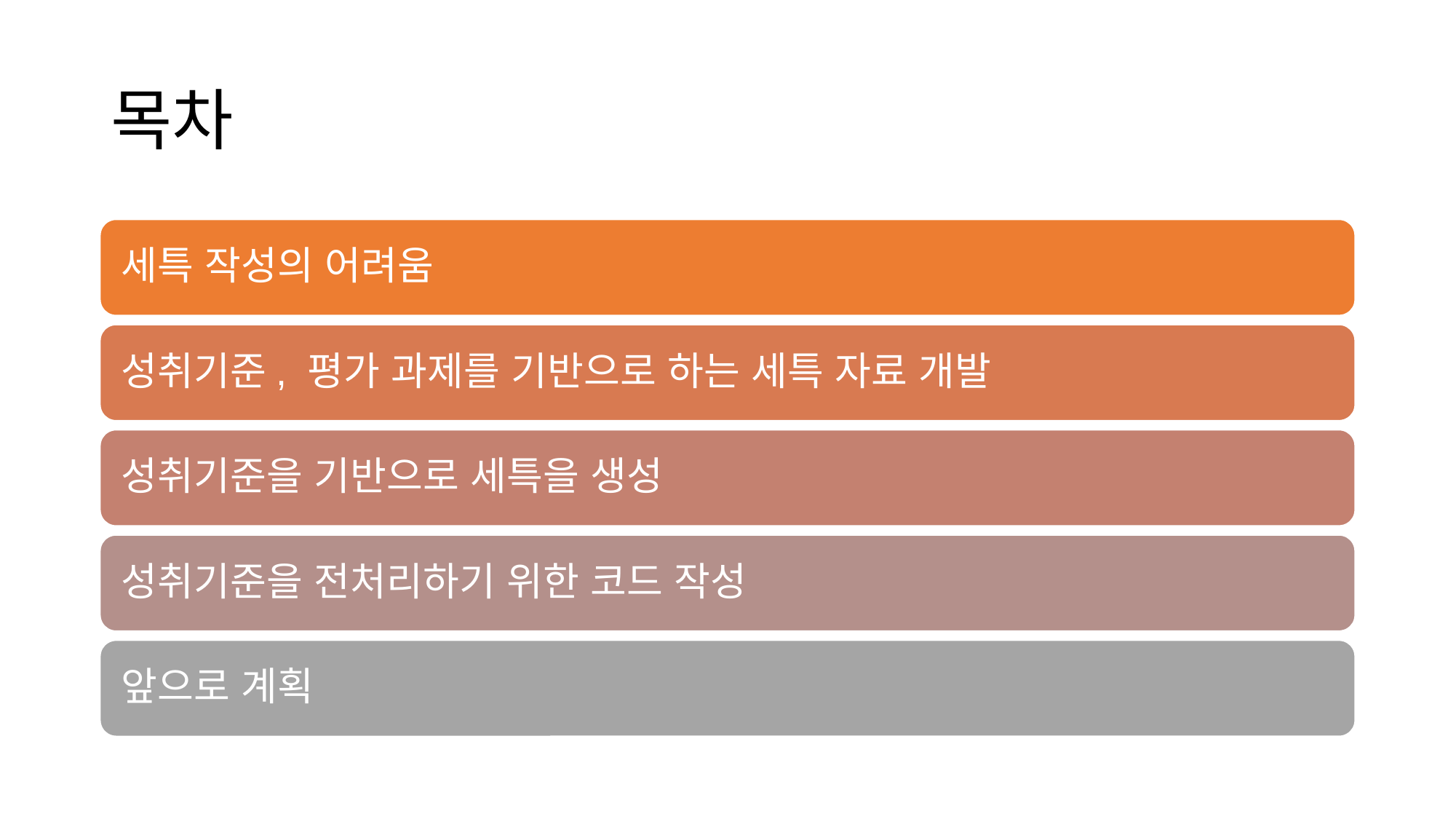

# 목차
세특 작성의 어려움
성취기준, 평가 과제를 기반으로 하는 세특 자료 개발
성취기준을 기반으로 세특을 생성
성취기준을 전처리하기 위한 코드 작성
앞으로 계획